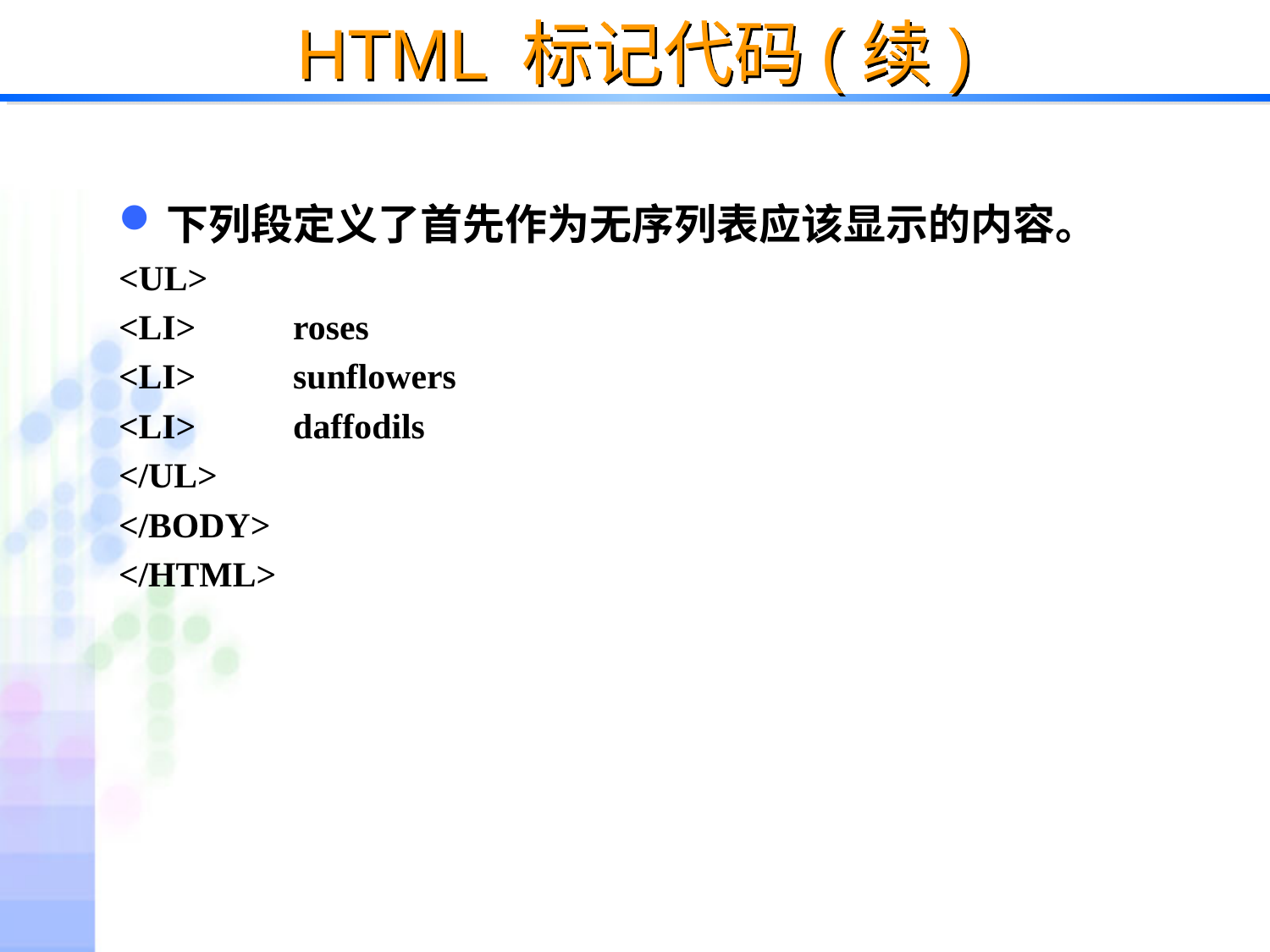

# HTML 标记代码(续)
下列段定义了首先作为无序列表应该显示的内容。
<UL>
<LI>	roses
<LI>	sunflowers
<LI>	daffodils
</UL>
</BODY>
</HTML>